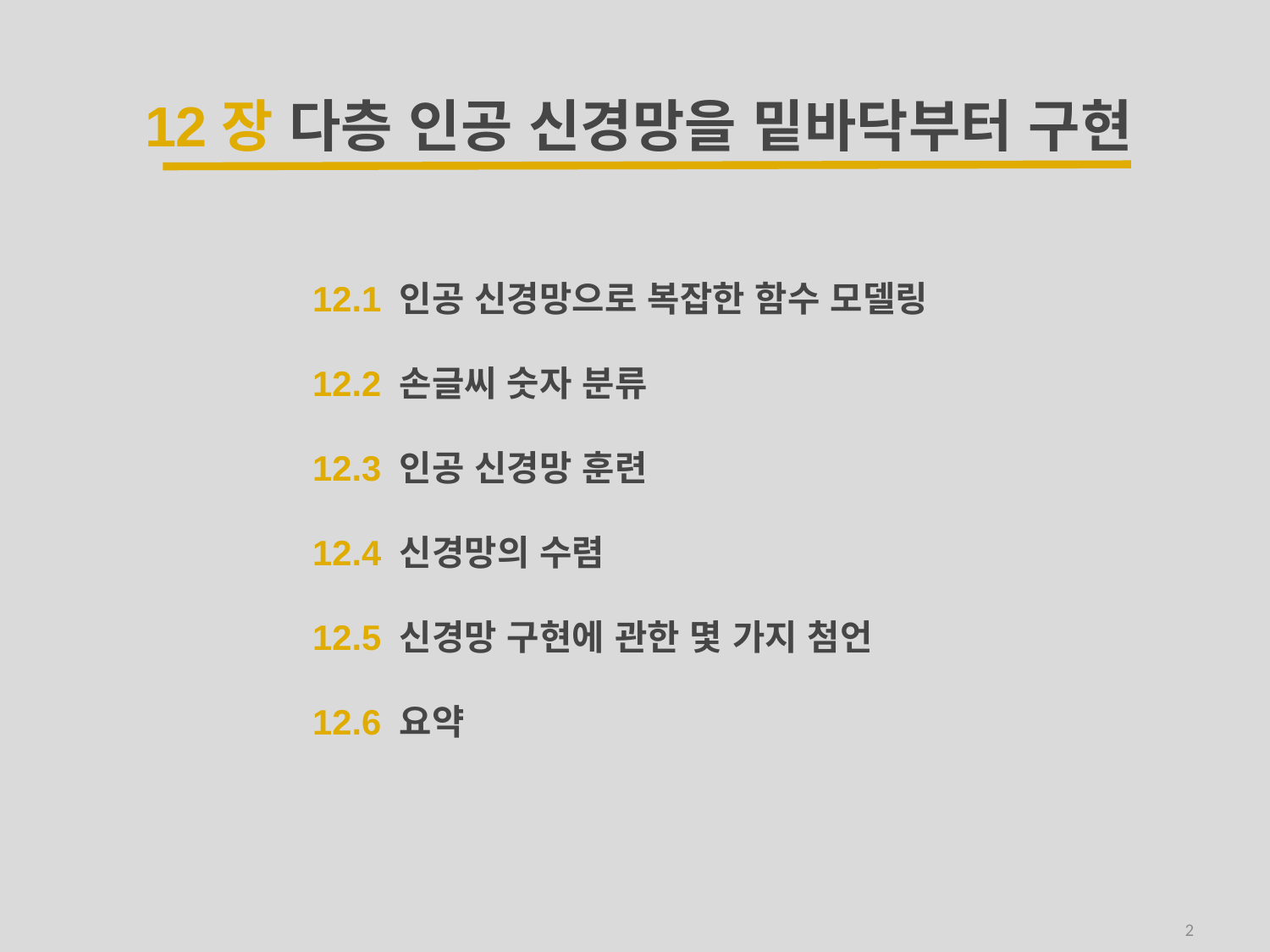

12장 다층 인공 신경망을 밑바닥부터 구현
12.1 인공 신경망으로 복잡한 함수 모델링
12.2 손글씨 숫자 분류
12.3 인공 신경망 훈련
12.4 신경망의 수렴
12.5 신경망 구현에 관한 몇 가지 첨언
12.6 요약
2